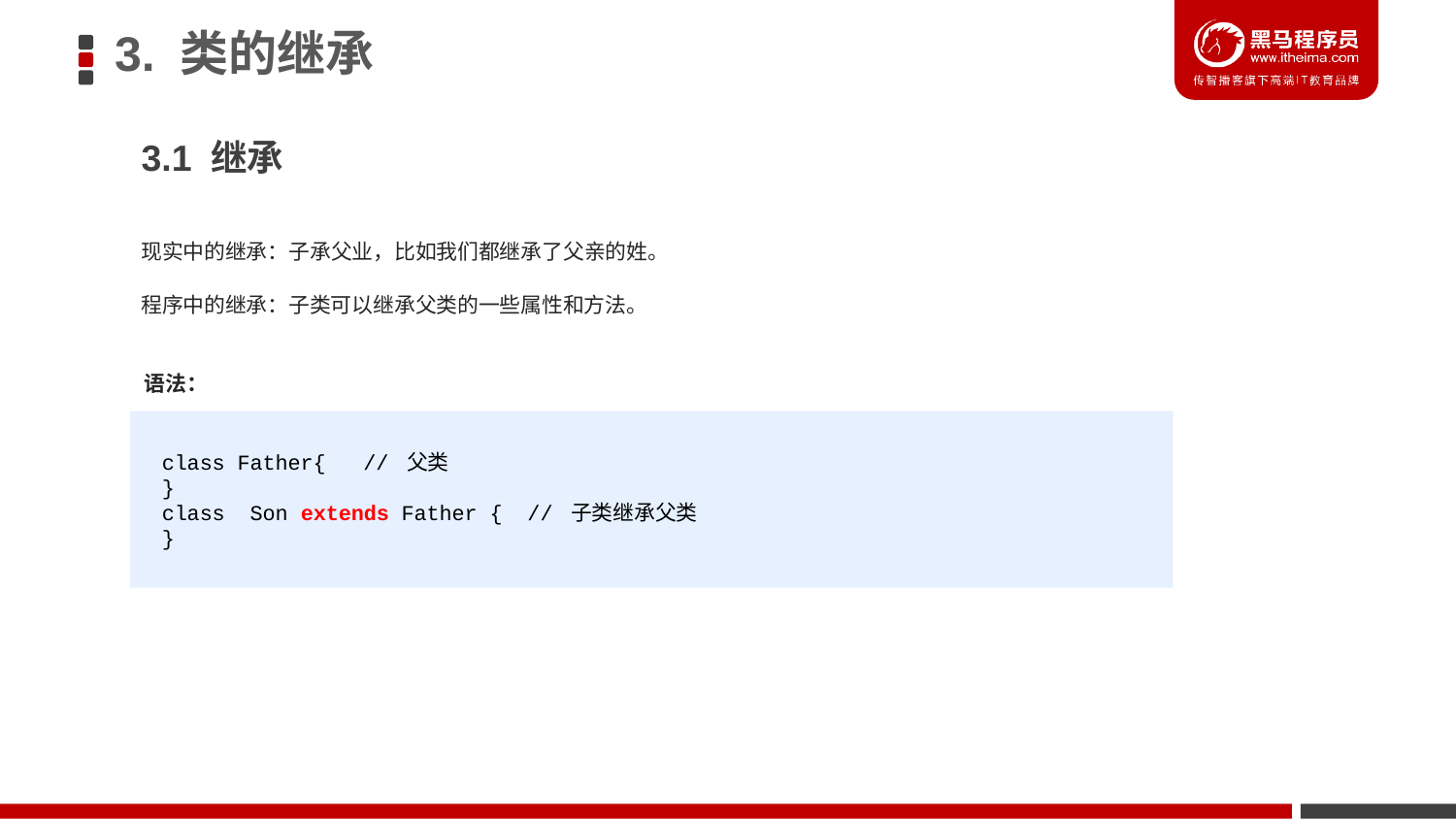

# 3. 类的继承
3.1 继承
现实中的继承：子承父业，比如我们都继承了父亲的姓。
程序中的继承：子类可以继承父类的一些属性和方法。
语法：

class Father{   // 父类
}
class  Son extends Father {  // 子类继承父类
}